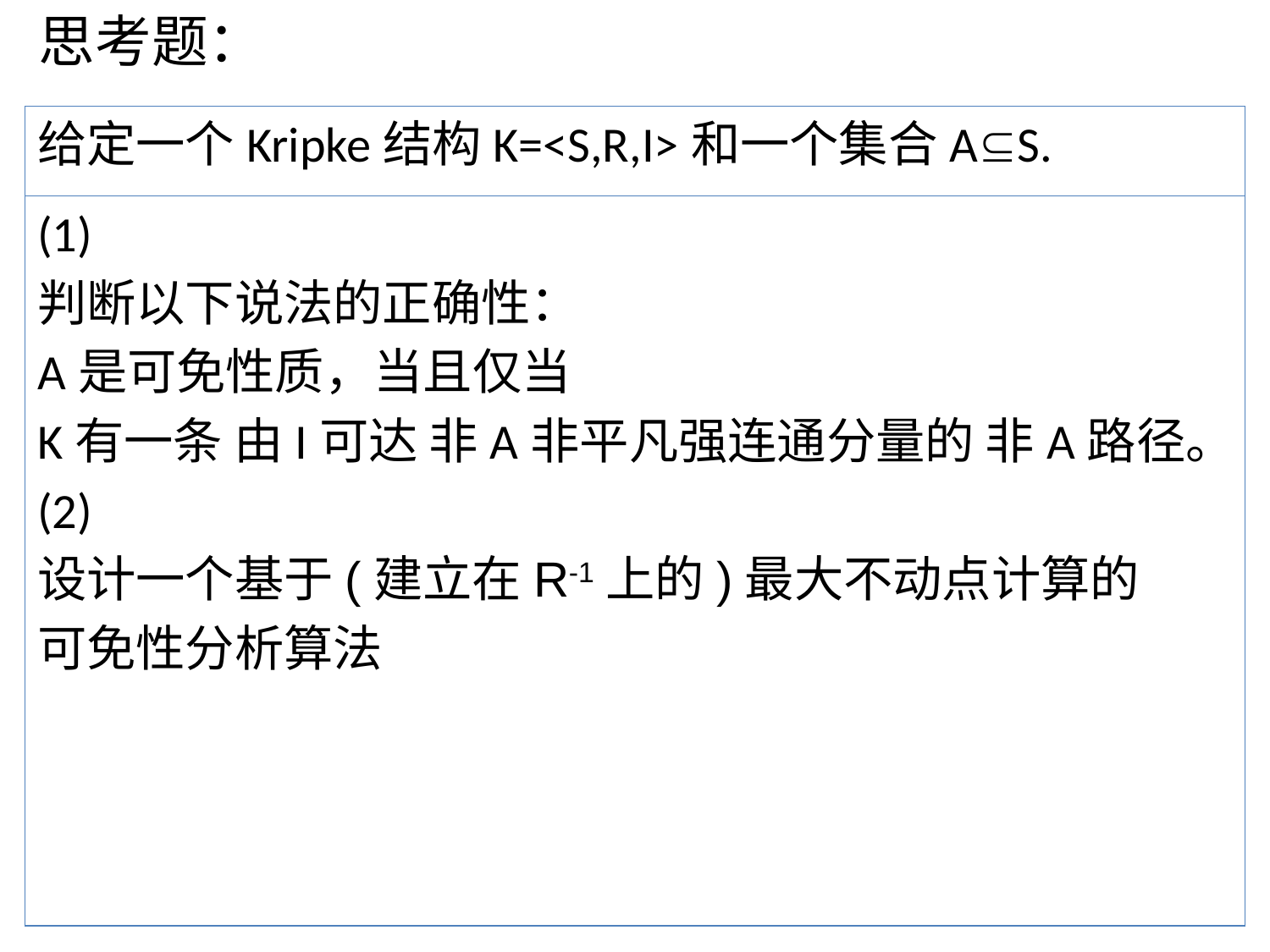

思考题：
给定一个Kripke结构K=<S,R,I>和一个集合A⊆S.
(1)
判断以下说法的正确性：
A是可免性质，当且仅当
K有一条 由I可达 非A非平凡强连通分量的 非A路径。
(2)
设计一个基于(建立在R-1上的)最大不动点计算的
可免性分析算法